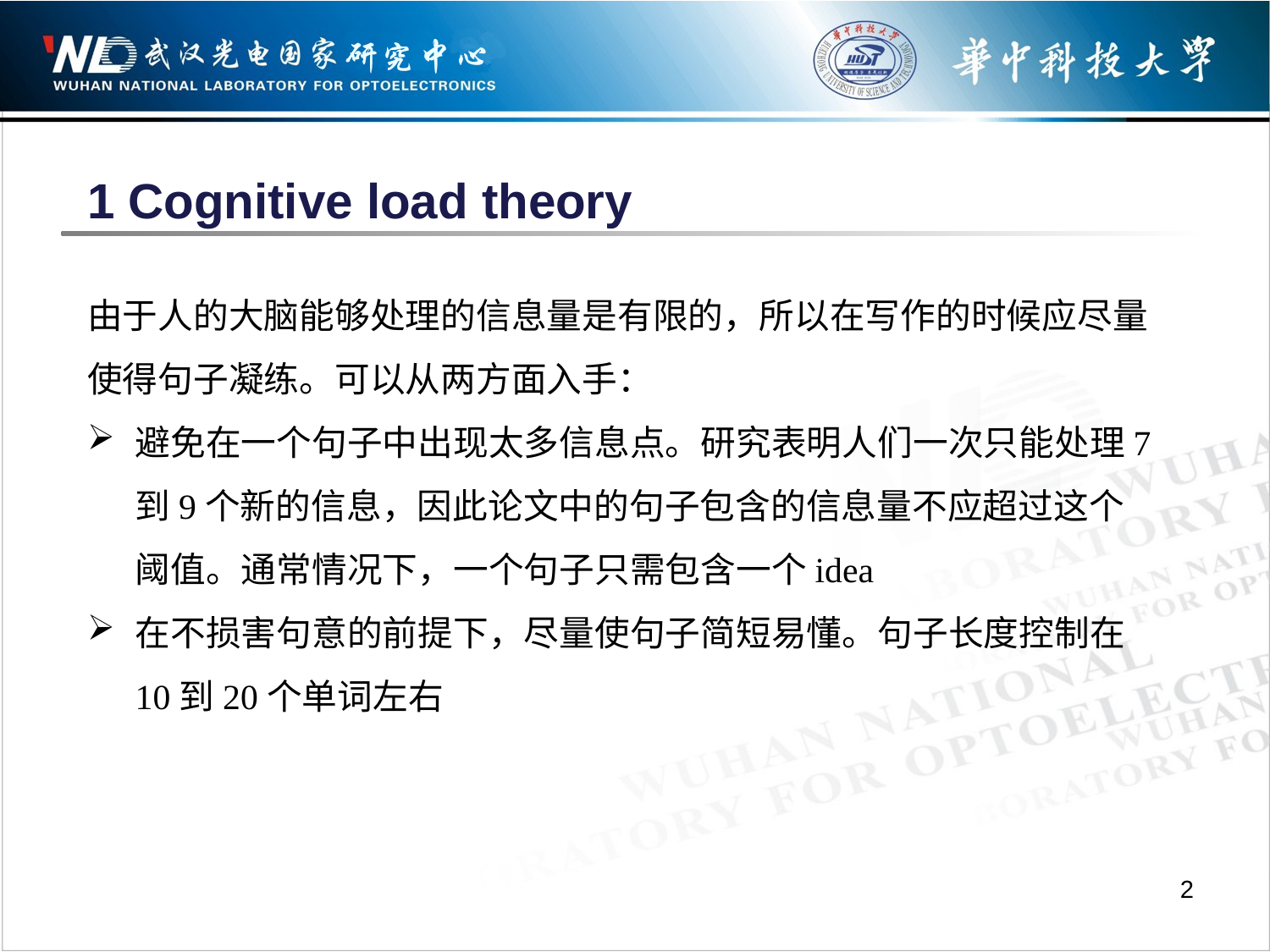

1 Cognitive load theory
由于人的大脑能够处理的信息量是有限的，所以在写作的时候应尽量使得句子凝练。可以从两方面入手：
避免在一个句子中出现太多信息点。研究表明人们一次只能处理7到9个新的信息，因此论文中的句子包含的信息量不应超过这个阈值。通常情况下，一个句子只需包含一个idea
在不损害句意的前提下，尽量使句子简短易懂。句子长度控制在10到20个单词左右

2